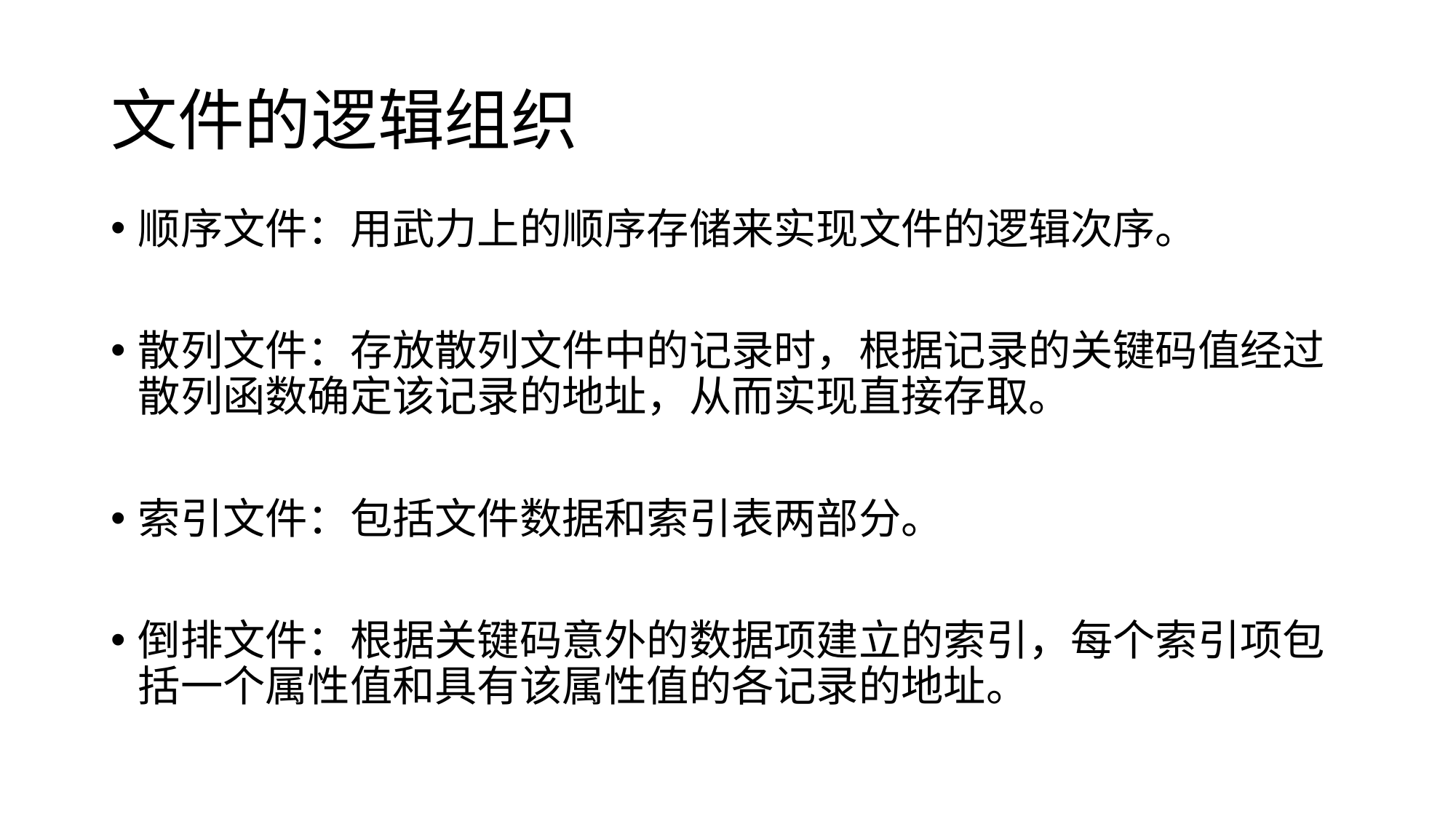

# 文件的逻辑组织
顺序文件：用武力上的顺序存储来实现文件的逻辑次序。

散列文件：存放散列文件中的记录时，根据记录的关键码值经过散列函数确定该记录的地址，从而实现直接存取。

索引文件：包括文件数据和索引表两部分。

倒排文件：根据关键码意外的数据项建立的索引，每个索引项包括一个属性值和具有该属性值的各记录的地址。